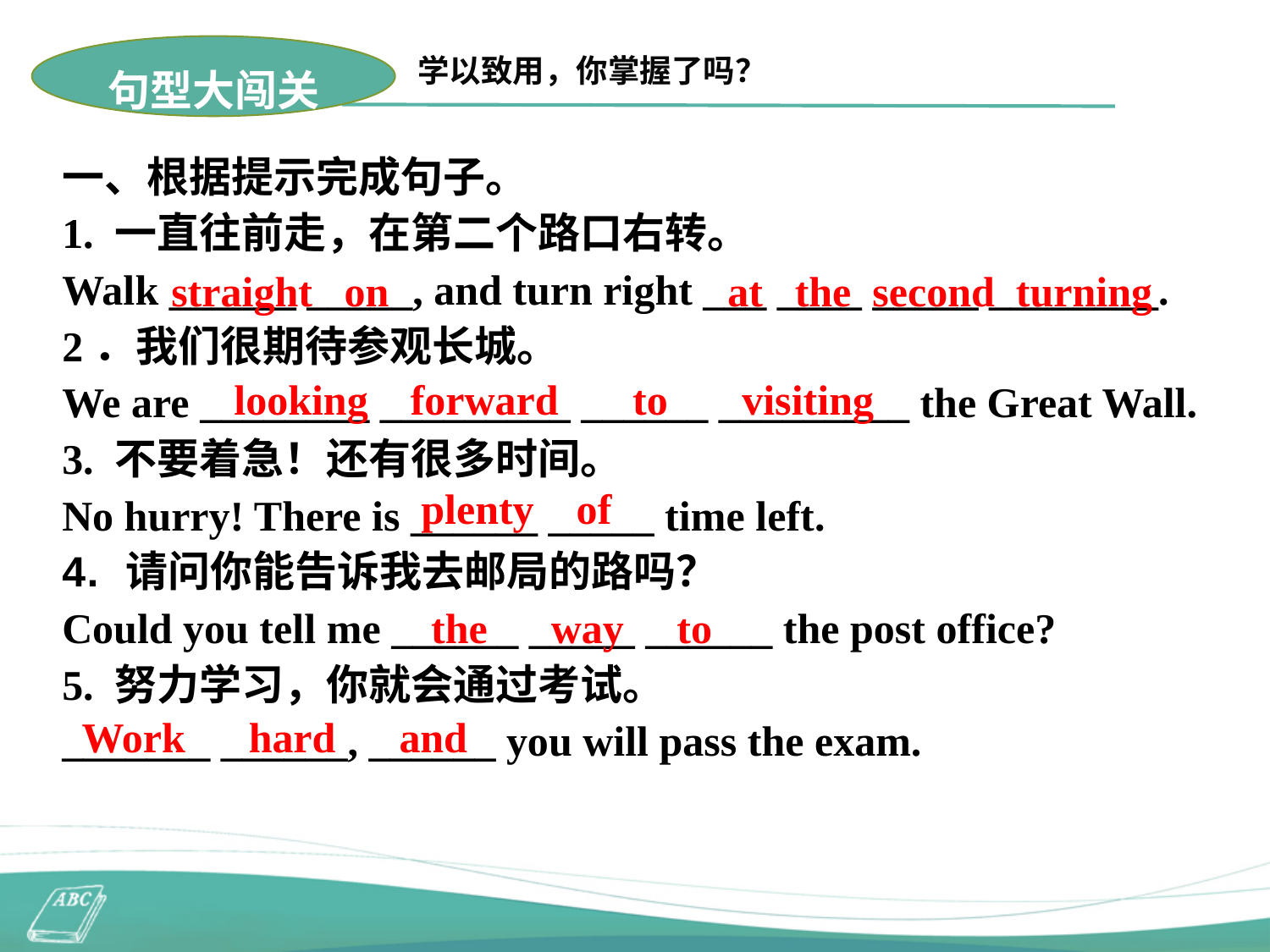

句型大闯关
学以致用，你掌握了吗？
一、根据提示完成句子。
1. 一直往前走，在第二个路口右转。
Walk ______ _____, and turn right ___ ____ _____ ________.
2．我们很期待参观长城。
We are ________ _________ ______ _________ the Great Wall.
3. 不要着急！还有很多时间。
No hurry! There is ______ _____ time left.
请问你能告诉我去邮局的路吗？
Could you tell me ______ _____ ______ the post office?
5. 努力学习，你就会通过考试。
_______ ______, ______ you will pass the exam.
straight   on                                at   the  second  turning
     looking    forward       to       visiting
   plenty    of
   the      way     to
Work      hard      and